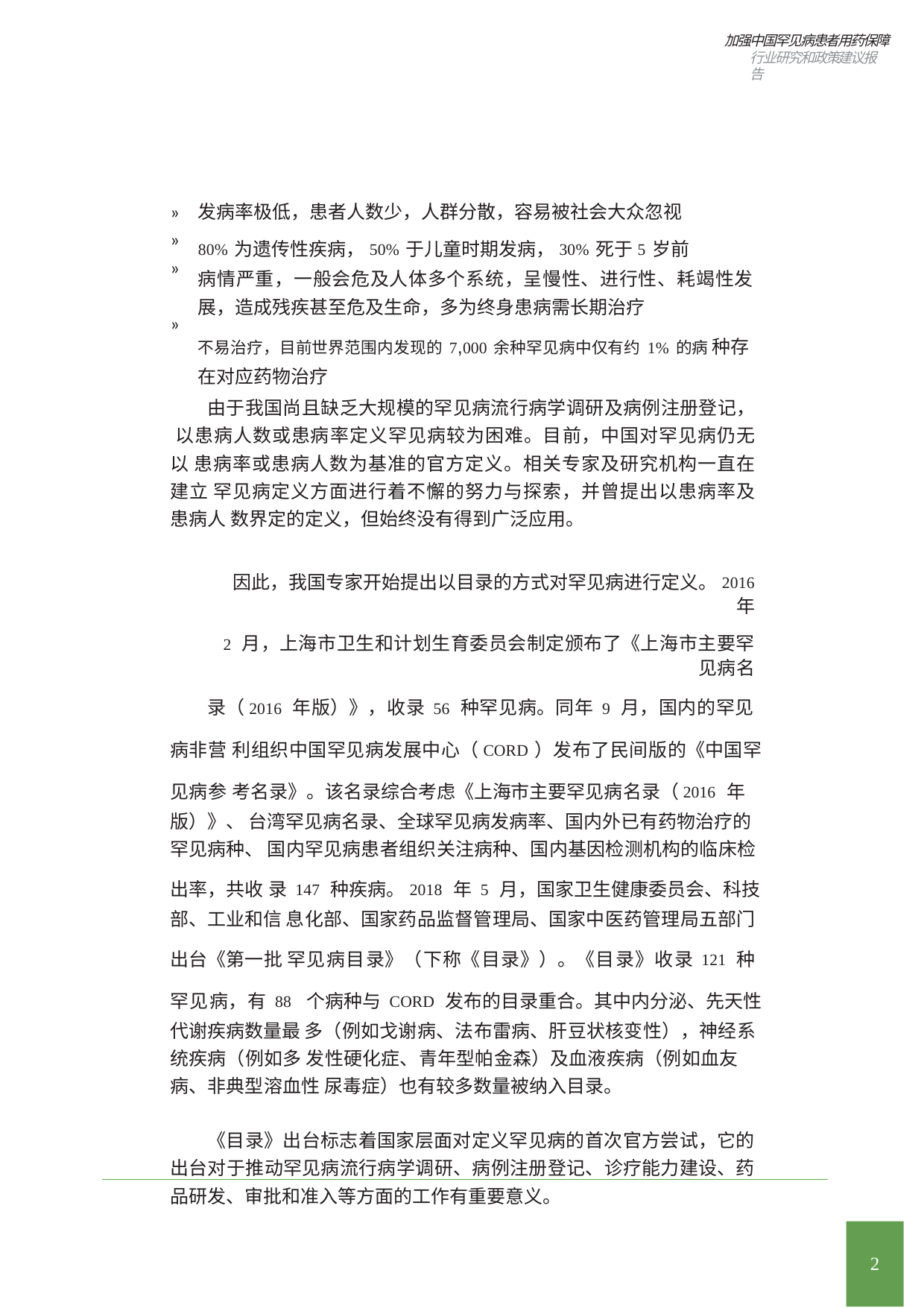

加强中国罕见病患者用药保障 行业研究和政策建议报告
»
»
»
发病率极低，患者人数少，人群分散，容易被社会大众忽视
80%为遗传性疾病，50%于儿童时期发病，30%死于5岁前
病情严重，一般会危及人体多个系统，呈慢性、进行性、耗竭性发 展，造成残疾甚至危及生命，多为终身患病需长期治疗
不易治疗，目前世界范围内发现的7,000余种罕见病中仅有约1%的病 种存在对应药物治疗
»
由于我国尚且缺乏大规模的罕见病流行病学调研及病例注册登记，  以患病人数或患病率定义罕见病较为困难。目前，中国对罕见病仍无以 患病率或患病人数为基准的官方定义。相关专家及研究机构一直在建立 罕见病定义方面进行着不懈的努力与探索，并曾提出以患病率及患病人 数界定的定义，但始终没有得到广泛应用。

因此，我国专家开始提出以目录的方式对罕见病进行定义。2016 年
2 月，上海市卫生和计划生育委员会制定颁布了《上海市主要罕见病名
录（2016 年版）》，收录 56 种罕见病。同年 9 月，国内的罕见病非营 利组织中国罕见病发展中心（CORD）发布了民间版的《中国罕见病参 考名录》。该名录综合考虑《上海市主要罕见病名录（2016 年版）》、 台湾罕见病名录、全球罕见病发病率、国内外已有药物治疗的罕见病种、 国内罕见病患者组织关注病种、国内基因检测机构的临床检出率，共收 录 147 种疾病。2018 年 5 月，国家卫生健康委员会、科技部、工业和信 息化部、国家药品监督管理局、国家中医药管理局五部门出台《第一批 罕见病目录》（下称《目录》）。《目录》收录 121 种罕见病，有 88  个病种与 CORD 发布的目录重合。其中内分泌、先天性代谢疾病数量最 多（例如戈谢病、法布雷病、肝豆状核变性），神经系统疾病（例如多 发性硬化症、青年型帕金森）及血液疾病（例如血友病、非典型溶血性 尿毒症）也有较多数量被纳入目录。

《目录》出台标志着国家层面对定义罕见病的首次官方尝试，它的 出台对于推动罕见病流行病学调研、病例注册登记、诊疗能力建设、药 品研发、审批和准入等方面的工作有重要意义。

2